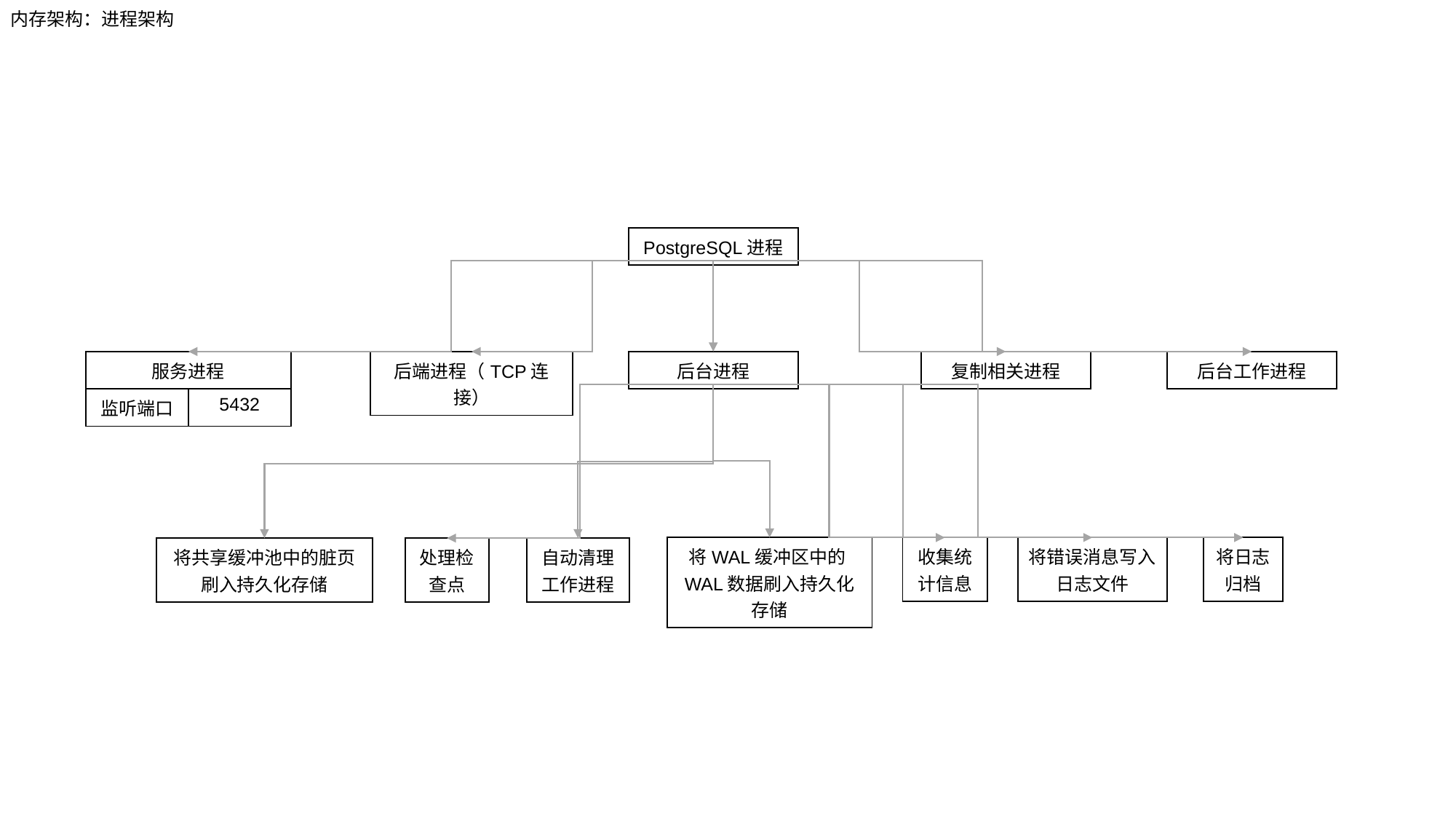

内存架构：进程架构
| PostgreSQL进程 |
| --- |
| 服务进程 |  |
| --- | --- |
| 监听端口 | 5432 |
| 后端进程（TCP连接） |
| --- |
| 后台进程 |
| --- |
| 复制相关进程 |
| --- |
| 后台工作进程 |
| --- |
| 将WAL缓冲区中的WAL数据刷入持久化存储 |
| --- |
| 收集统计信息 |
| --- |
| 将错误消息写入日志文件 |
| --- |
| 将日志归档 |
| --- |
| 将共享缓冲池中的脏页刷入持久化存储 |
| --- |
| 处理检查点 |
| --- |
| 自动清理工作进程 |
| --- |